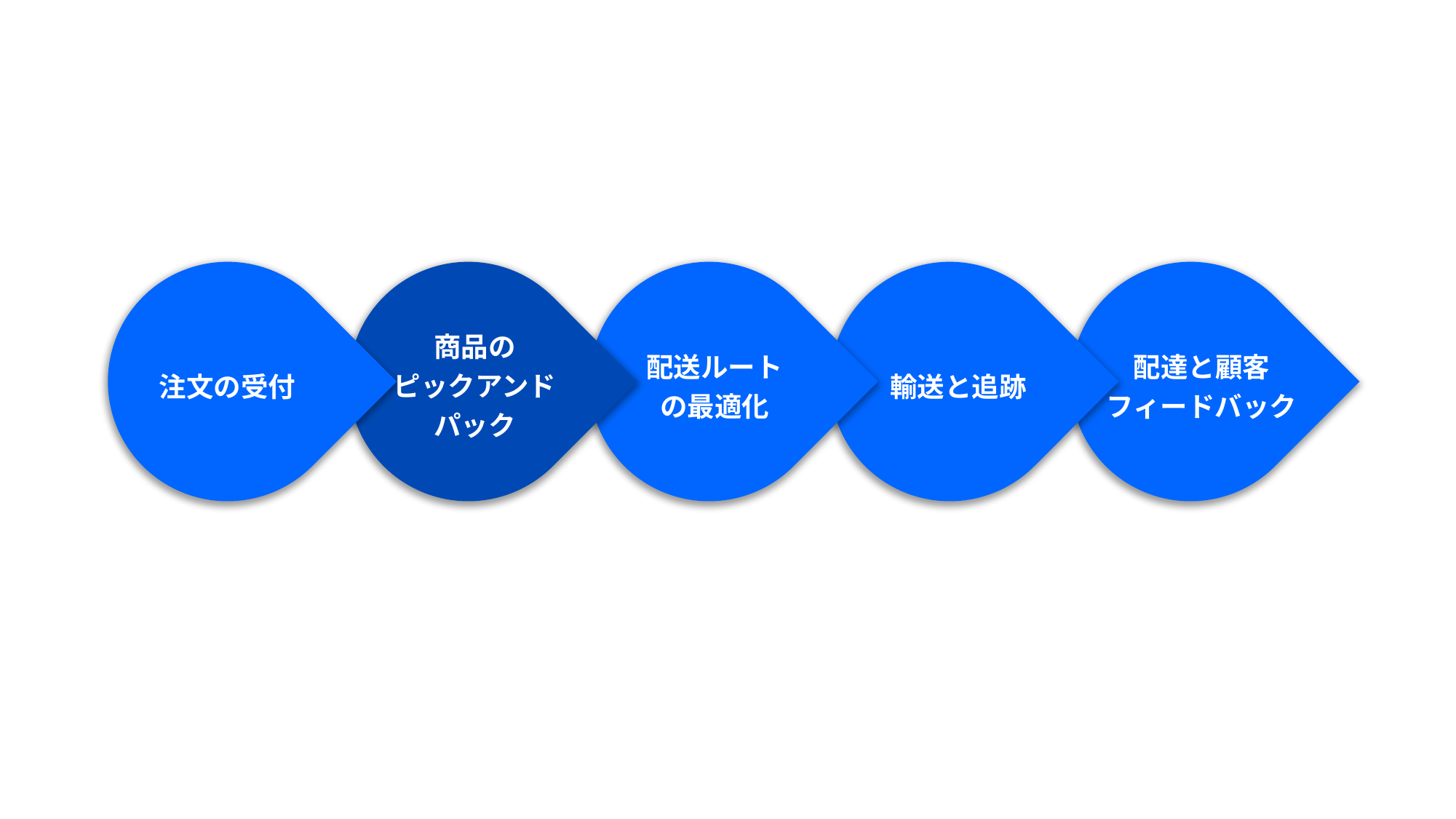

商品の
ピックアンドパック
配送ルート
の最適化
配達と顧客フィードバック
注文の受付
輸送と追跡